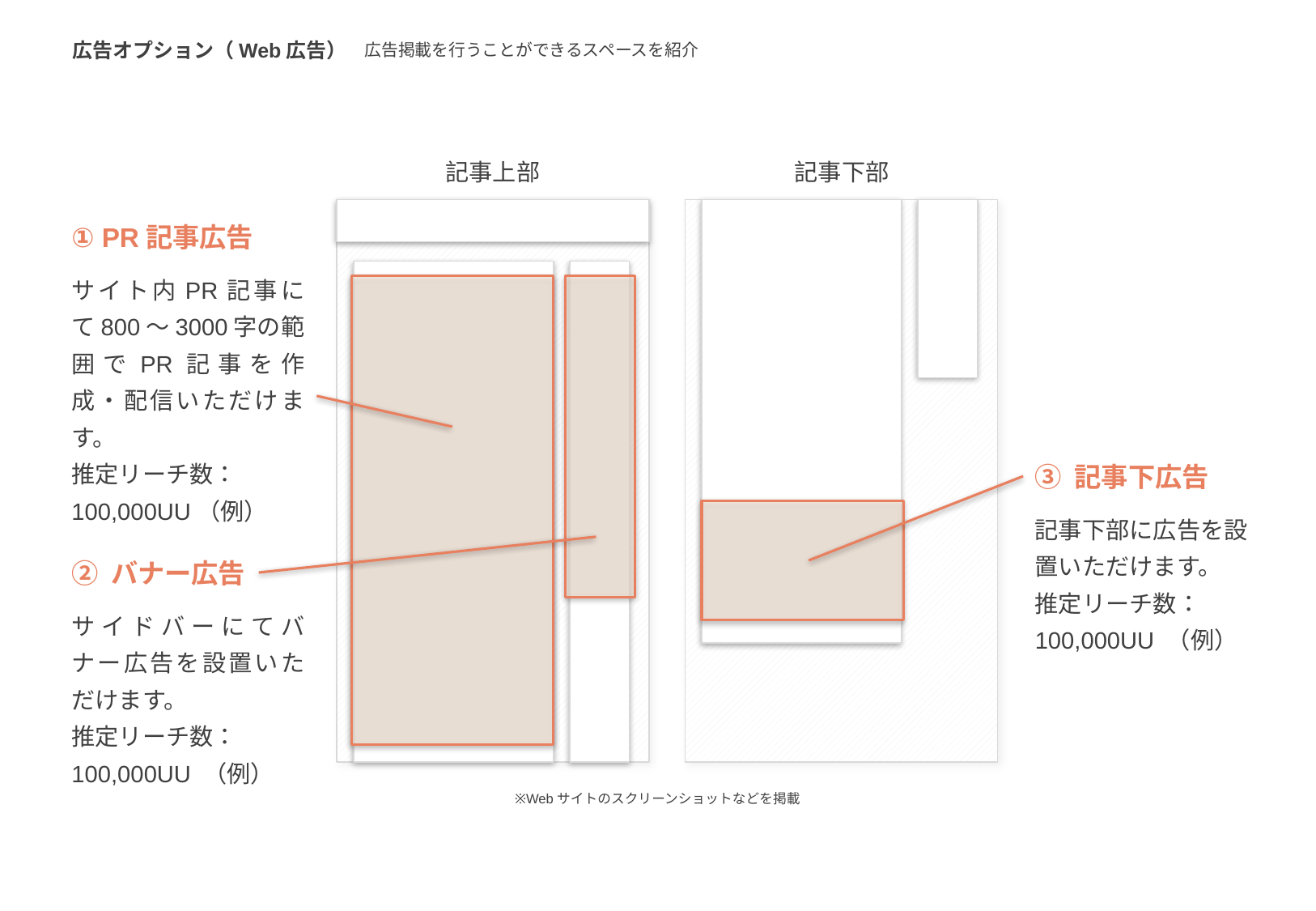

広告オプション（Web広告）
広告掲載を行うことができるスペースを紹介
記事上部
記事下部

① PR記事広告

サイト内PR記事にて800〜3000字の範囲でPR記事を作成・配信いただけます。
推定リーチ数：100,000UU（例）

③ 記事下広告

記事下部に広告を設置いただけます。
推定リーチ数：
100,000UU （例）
② バナー広告
サイドバーにてバナー広告を設置いただけます。
推定リーチ数：
100,000UU （例）
※Webサイトのスクリーンショットなどを掲載